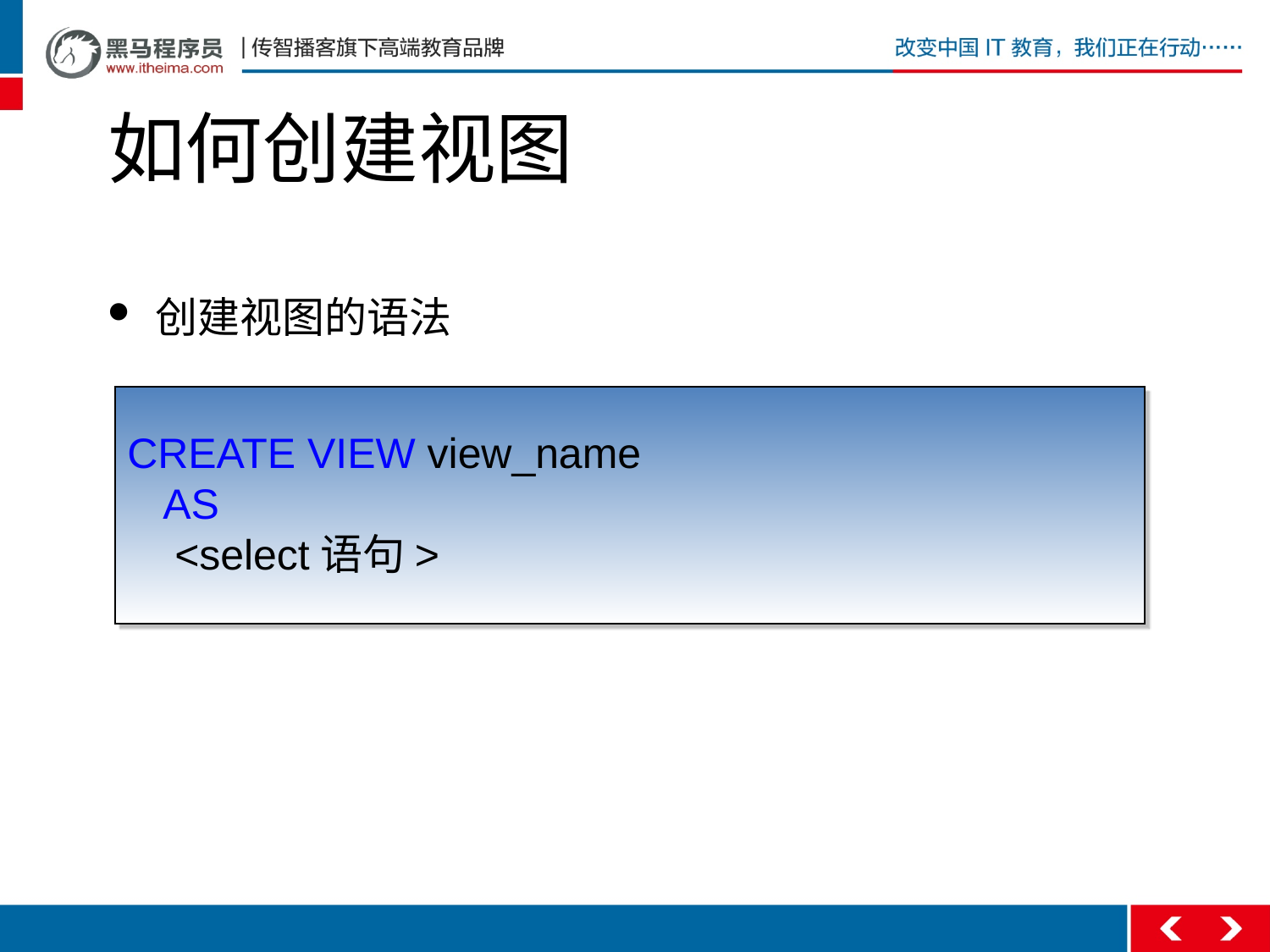

# 如何创建视图
创建视图的语法

CREATE VIEW view_name
   AS
    <select语句>